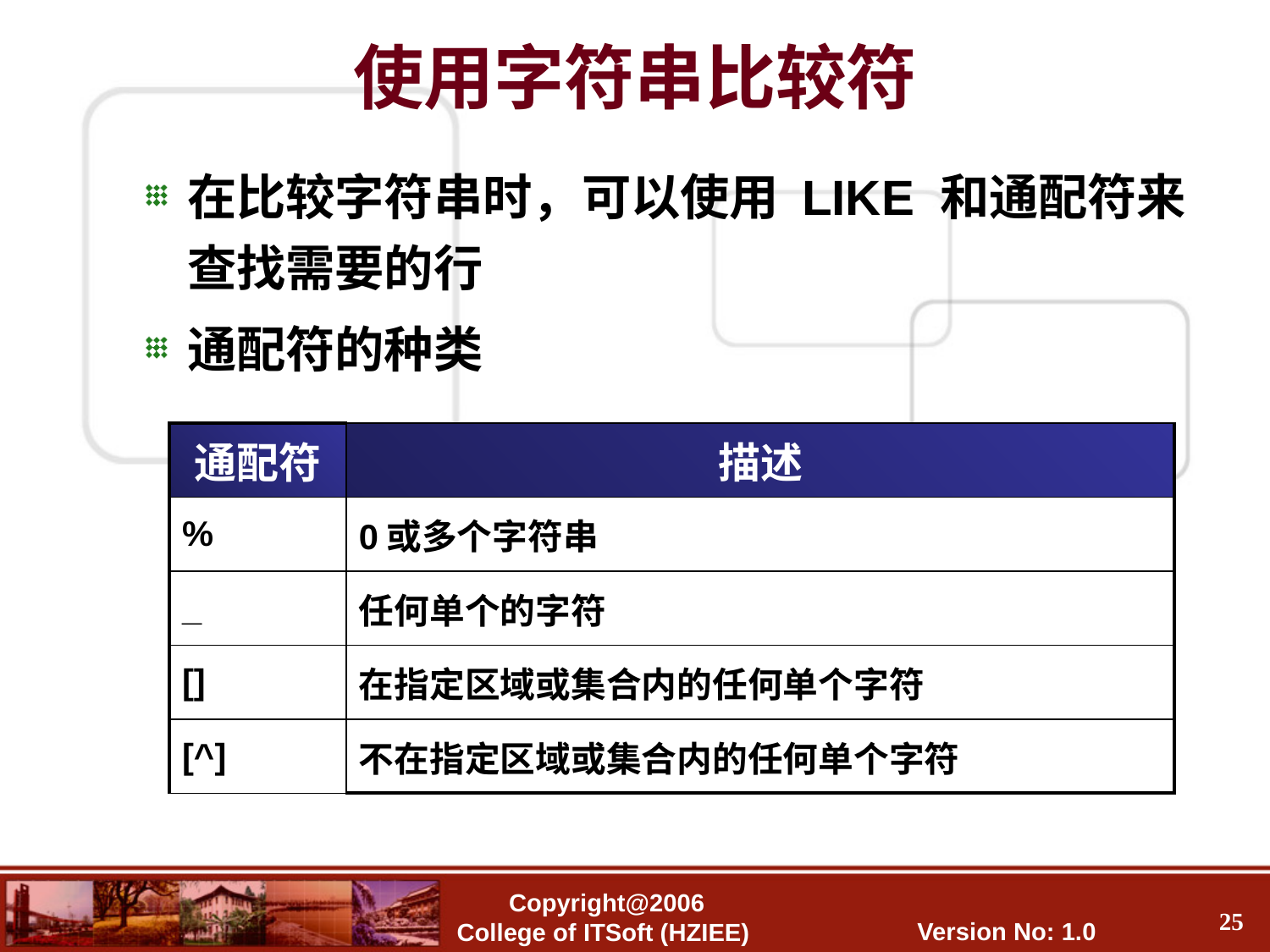

使用字符串比较符
在比较字符串时，可以使用 LIKE 和通配符来查找需要的行
通配符的种类
| 通配符 | 描述 |
| --- | --- |
| % | 0或多个字符串 |
| \_ | 任何单个的字符 |
| [] | 在指定区域或集合内的任何单个字符 |
| [^] | 不在指定区域或集合内的任何单个字符 |